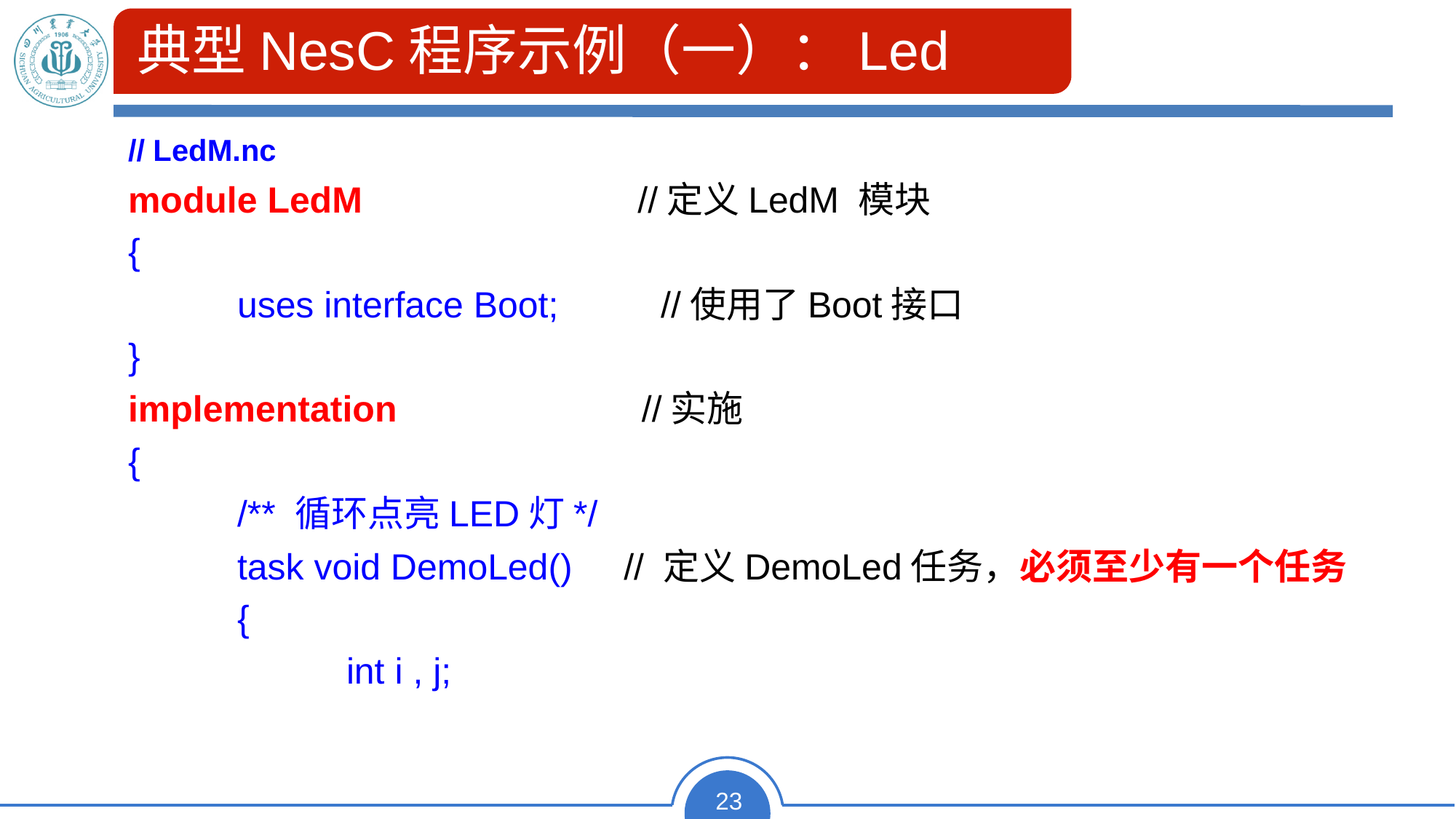

# 典型NesC程序示例（一）：Led
// LedM.nc
module LedM                           //定义LedM 模块
{
	uses interface Boot;          //使用了Boot接口
}
implementation                        //实施
{
	/** 循环点亮LED灯*/
	task void DemoLed()     // 定义DemoLed任务，必须至少有一个任务
	{
		int i , j;